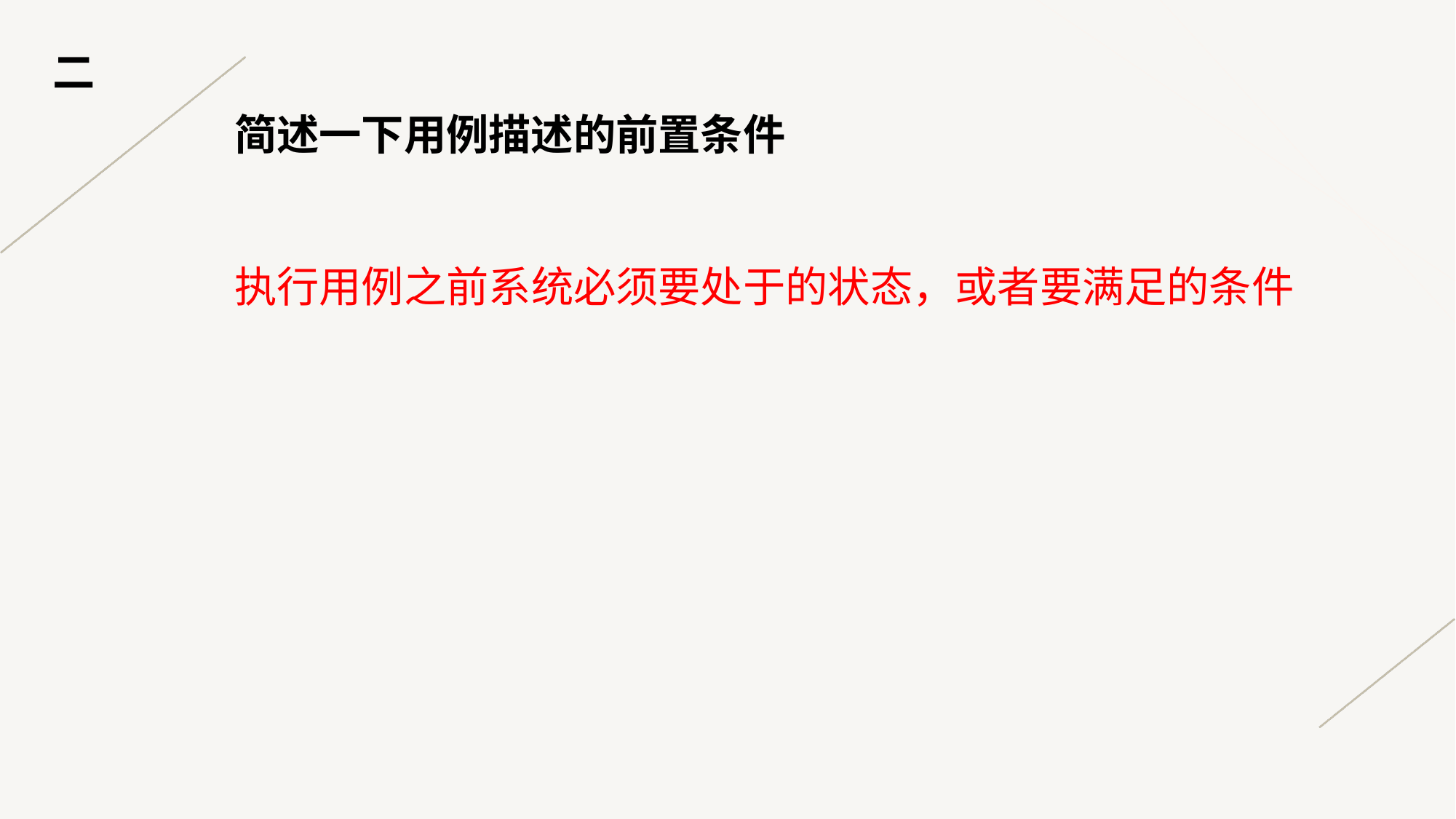

二
简述一下用例描述的前置条件
执行用例之前系统必须要处于的状态，或者要满足的条件
11